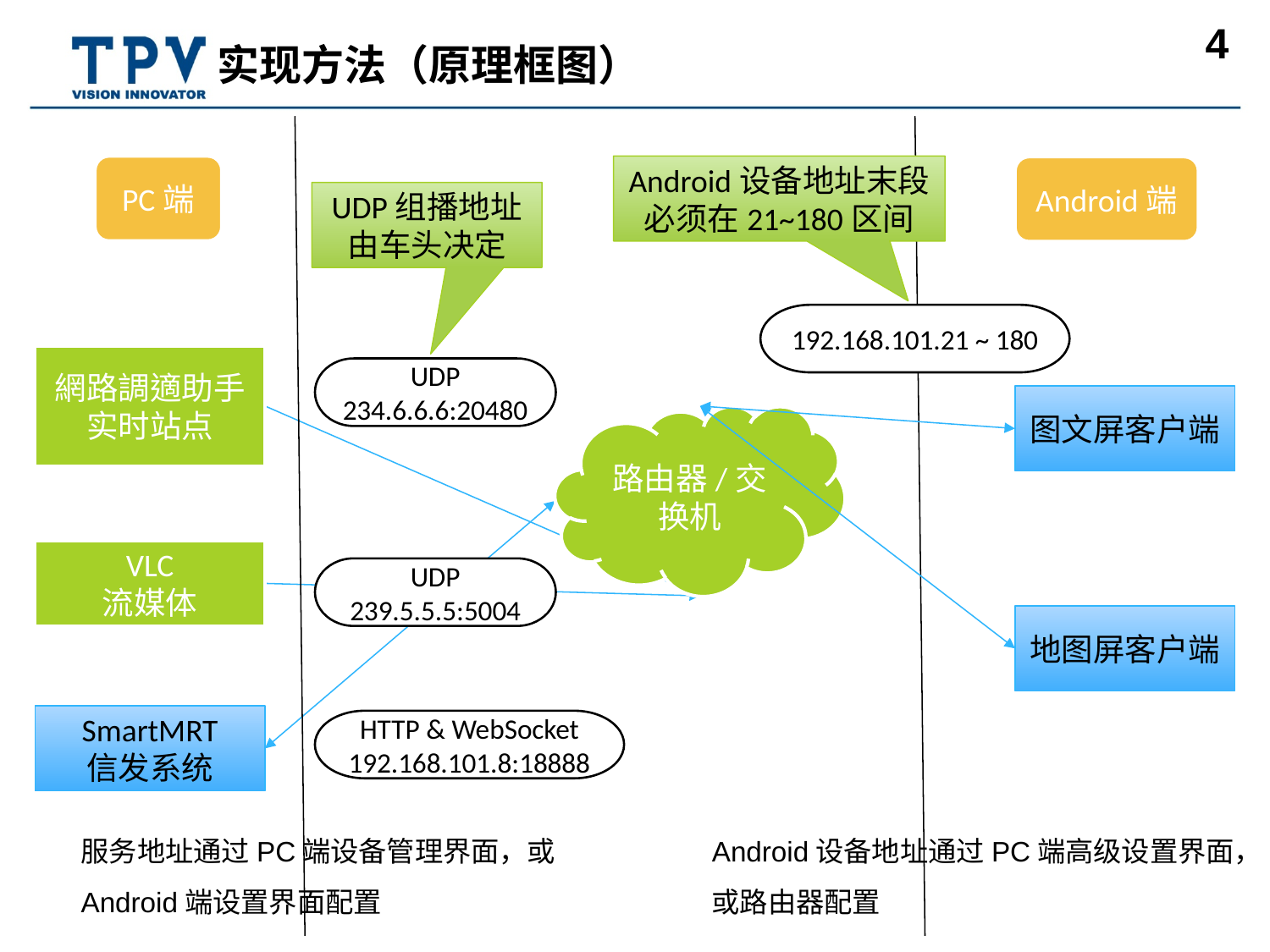

实现方法（原理框图）
PC端
Android设备地址末段必须在21~180区间
Android端
UDP组播地址由车头决定
192.168.101.21 ~ 180
網路調適助手
实时站点
UDP
234.6.6.6:20480
图文屏客户端
路由器/交换机
VLC
流媒体
UDP
239.5.5.5:5004
地图屏客户端
SmartMRT
信发系统
HTTP & WebSocket
192.168.101.8:18888
服务地址通过PC端设备管理界面，或Android端设置界面配置
Android设备地址通过PC端高级设置界面，或路由器配置